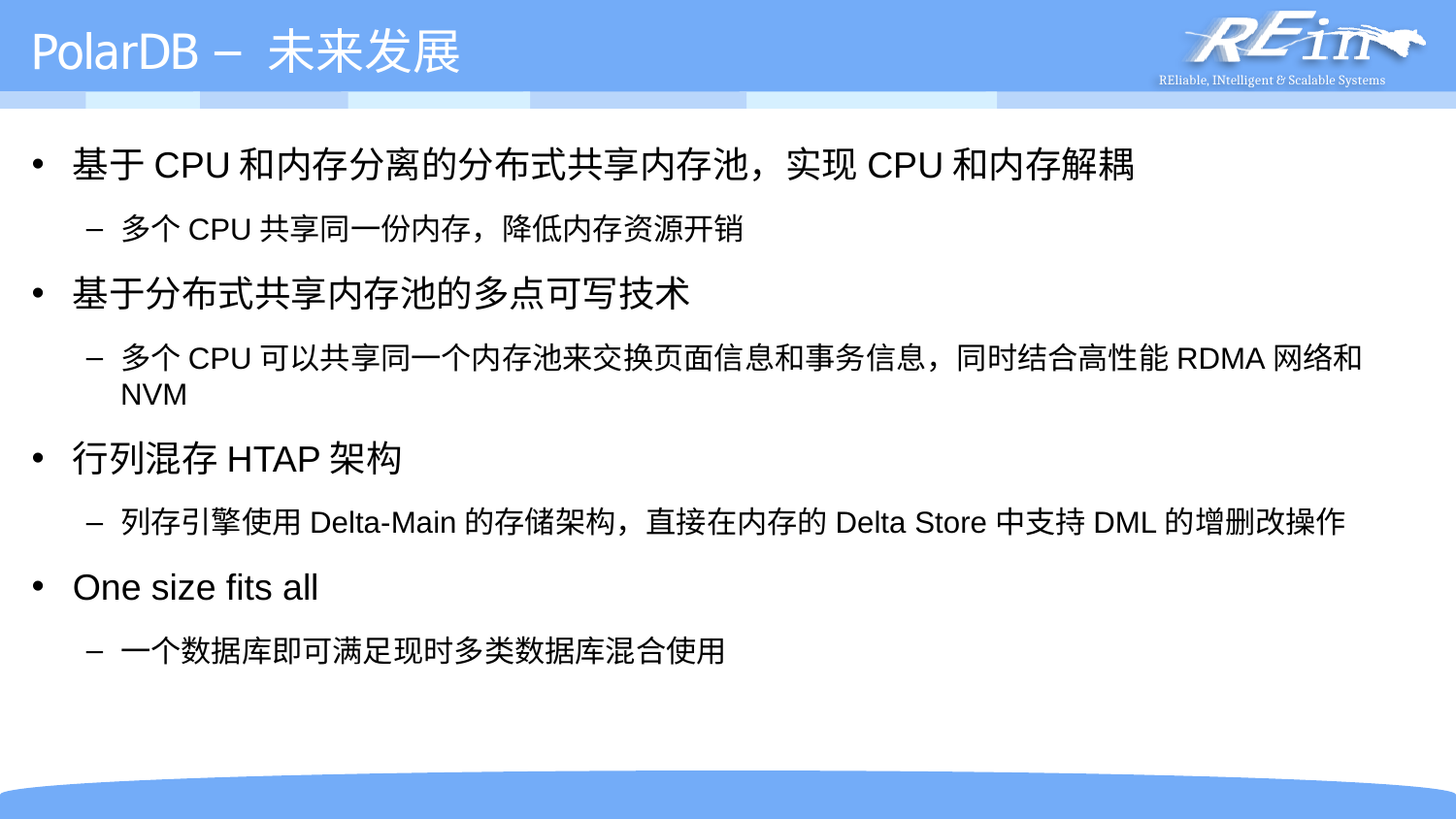

# PolarDB – 未来发展
基于CPU和内存分离的分布式共享内存池，实现CPU和内存解耦
多个CPU共享同一份内存，降低内存资源开销
基于分布式共享内存池的多点可写技术
多个CPU可以共享同一个内存池来交换页面信息和事务信息，同时结合高性能RDMA网络和NVM
行列混存HTAP架构
列存引擎使用Delta-Main的存储架构，直接在内存的Delta Store中支持DML的增删改操作
One size fits all
一个数据库即可满足现时多类数据库混合使用

6